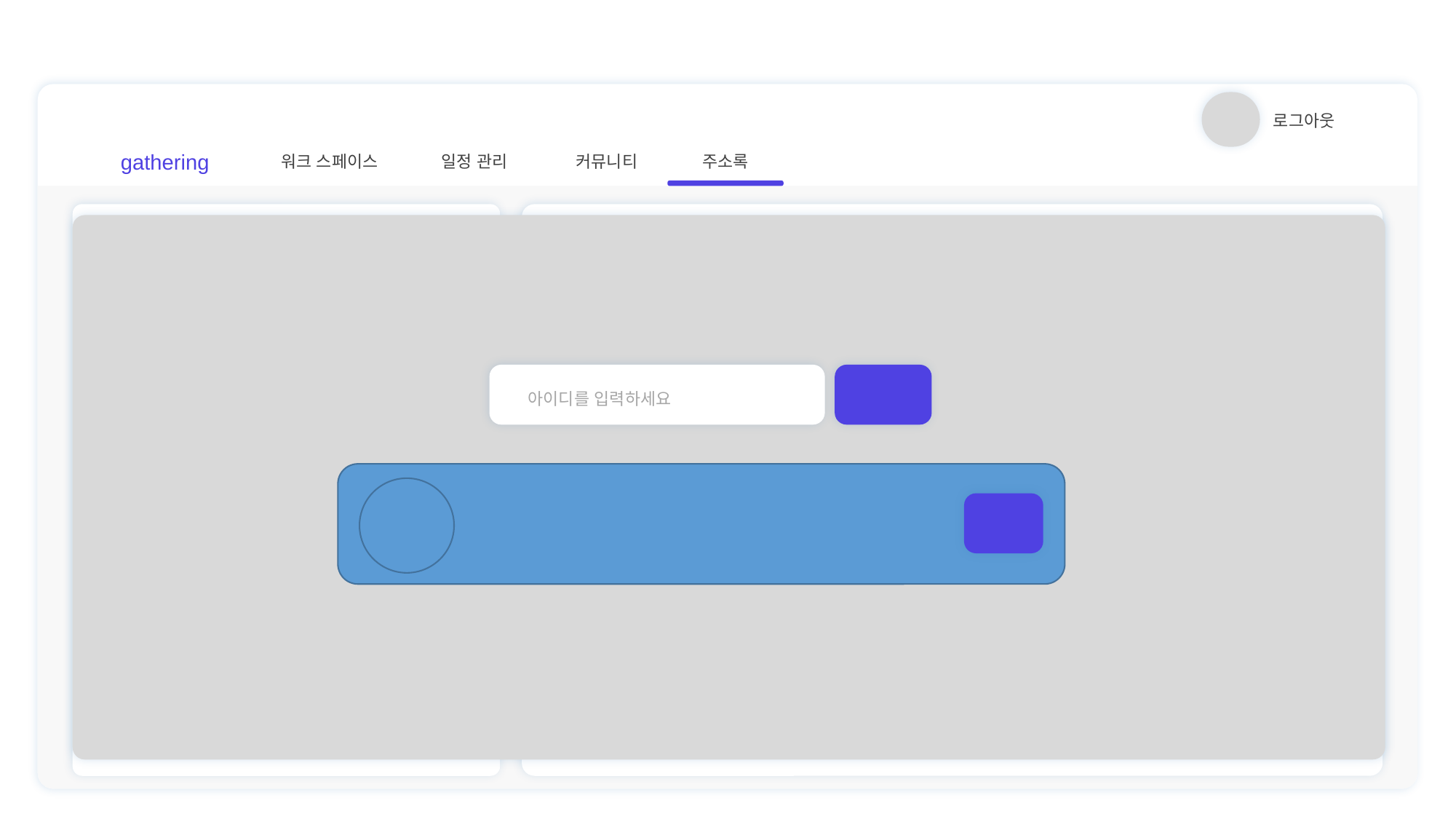

로그아웃
워크 스페이스
일정 관리
커뮤니티
주소록
gathering

아이디를 입력하세요
검색

+